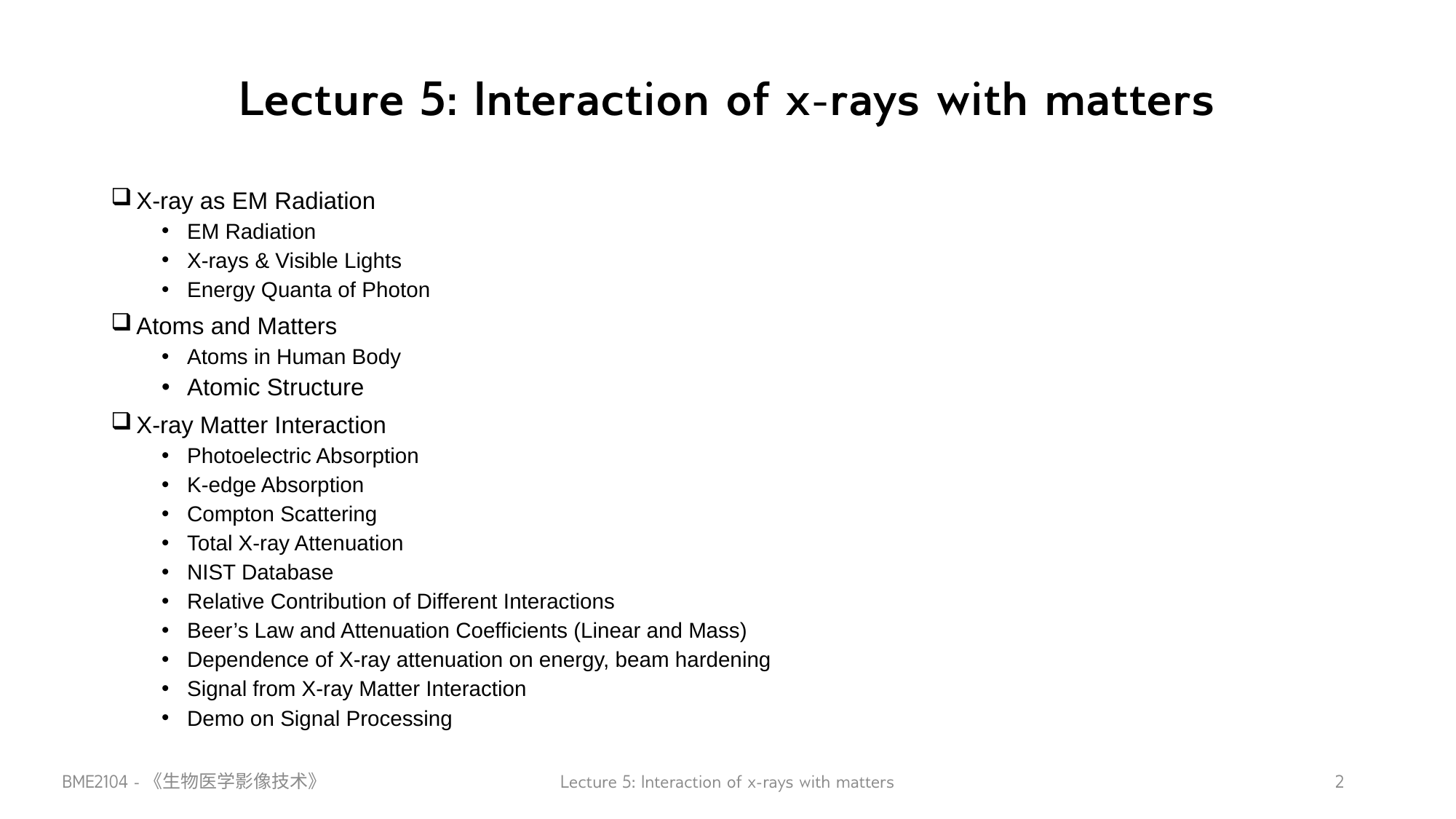

# Lecture 5: Interaction of x-rays with matters
X-ray as EM Radiation
EM Radiation
X-rays & Visible Lights
Energy Quanta of Photon
Atoms and Matters
Atoms in Human Body
Atomic Structure
X-ray Matter Interaction
Photoelectric Absorption
K-edge Absorption
Compton Scattering
Total X-ray Attenuation
NIST Database
Relative Contribution of Different Interactions
Beer’s Law and Attenuation Coefficients (Linear and Mass)
Dependence of X-ray attenuation on energy, beam hardening
Signal from X-ray Matter Interaction
Demo on Signal Processing

BME2104 -《生物医学影像技术》
Lecture 5: Interaction of x-rays with matters
2